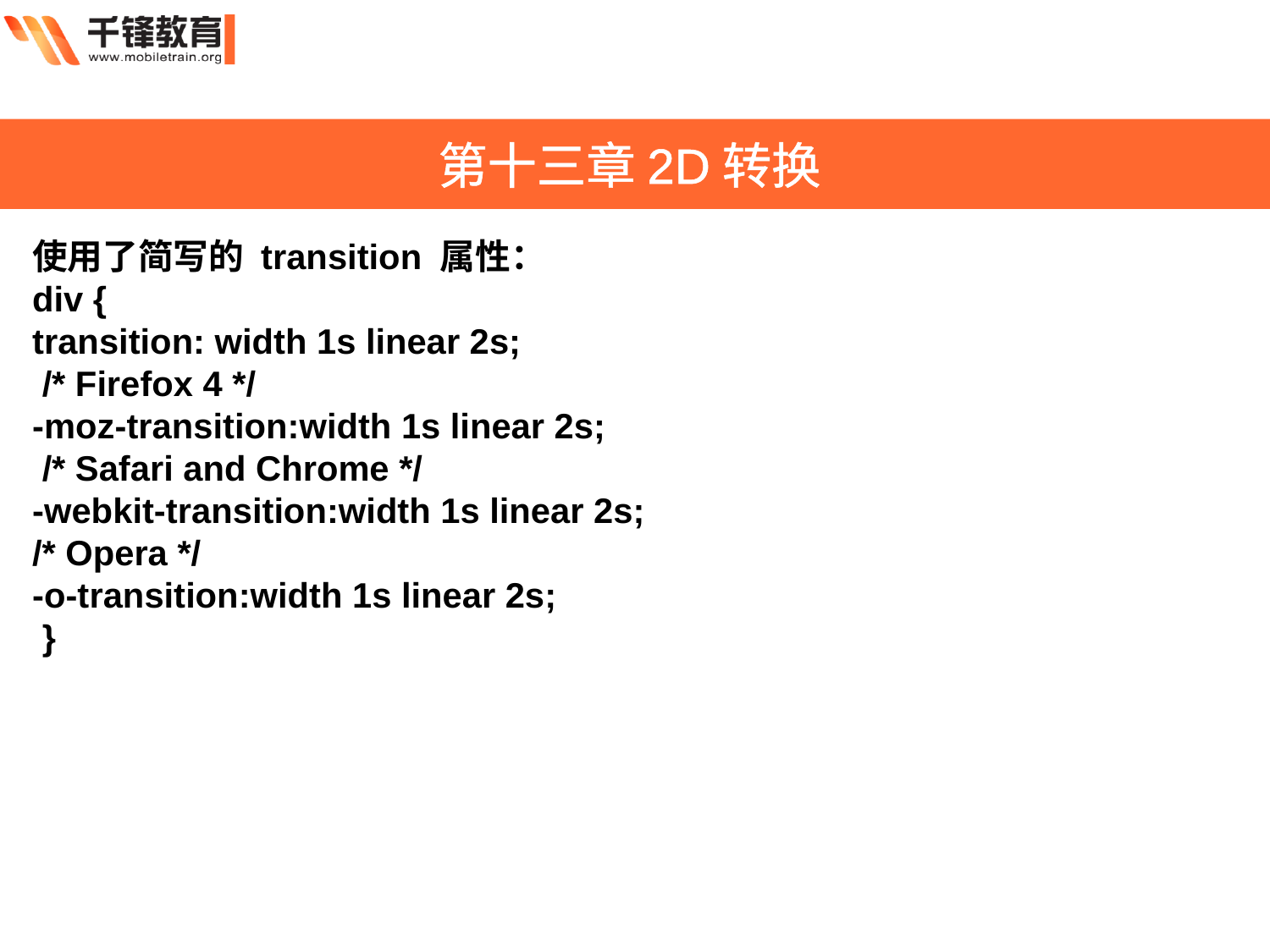

第十三章2D转换
使用了简写的 transition 属性：
div {
transition: width 1s linear 2s;
 /* Firefox 4 */
-moz-transition:width 1s linear 2s;
 /* Safari and Chrome */
-webkit-transition:width 1s linear 2s;
/* Opera */
-o-transition:width 1s linear 2s;
 }